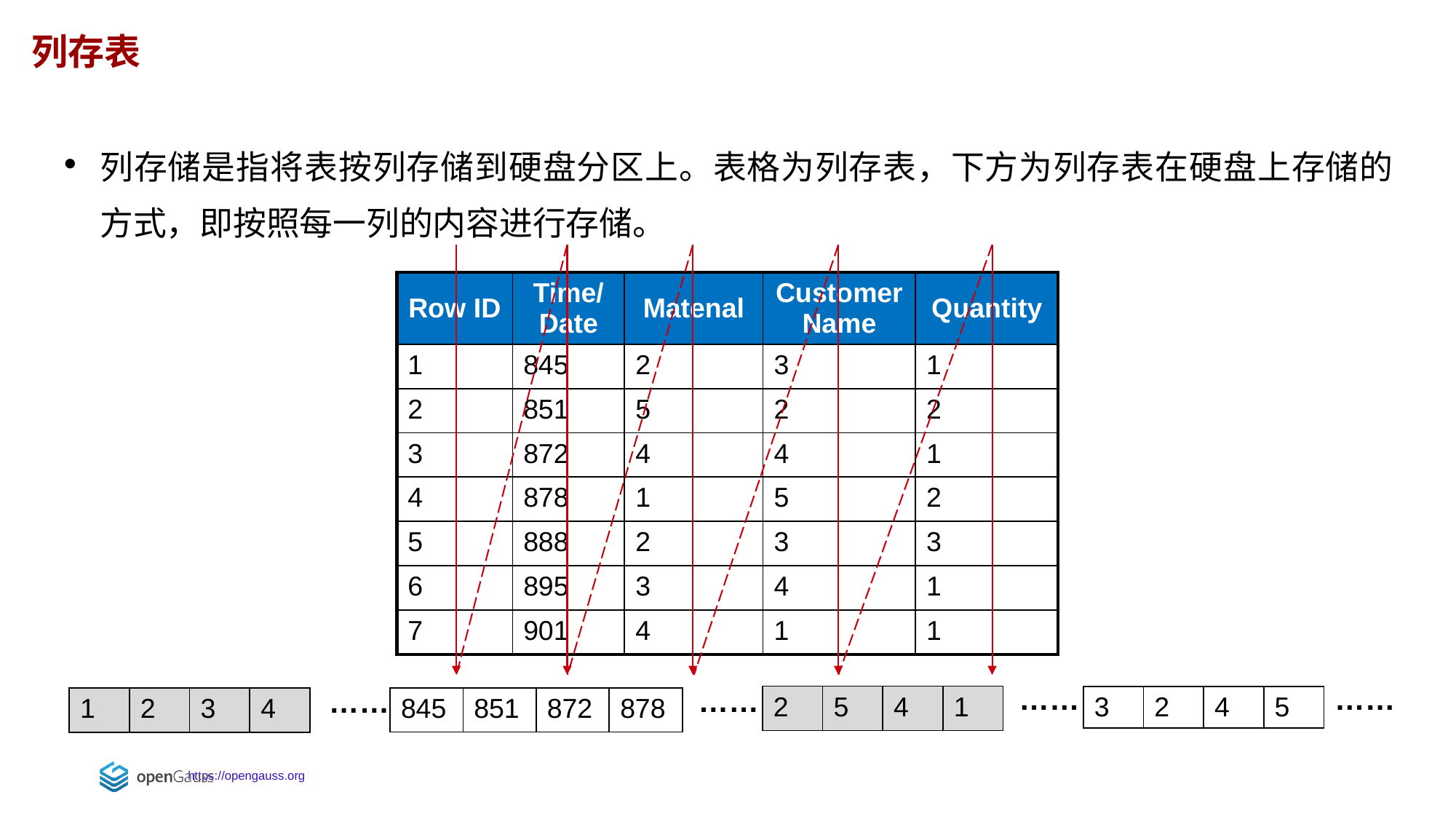

列存表
列存储是指将表按列存储到硬盘分区上。表格为列存表，下方为列存表在硬盘上存储的方式，即按照每一列的内容进行存储。
| Row ID | Time/Date | Matenal | Customer Name | Quantity |
| --- | --- | --- | --- | --- |
| 1 | 845 | 2 | 3 | 1 |
| 2 | 851 | 5 | 2 | 2 |
| 3 | 872 | 4 | 4 | 1 |
| 4 | 878 | 1 | 5 | 2 |
| 5 | 888 | 2 | 3 | 3 |
| 6 | 895 | 3 | 4 | 1 |
| 7 | 901 | 4 | 1 | 1 |
……
……
……
……
| 2 | 5 | 4 | 1 |
| --- | --- | --- | --- |
| 3 | 2 | 4 | 5 |
| --- | --- | --- | --- |
| 845 | 851 | 872 | 878 |
| --- | --- | --- | --- |
| 1 | 2 | 3 | 4 |
| --- | --- | --- | --- |